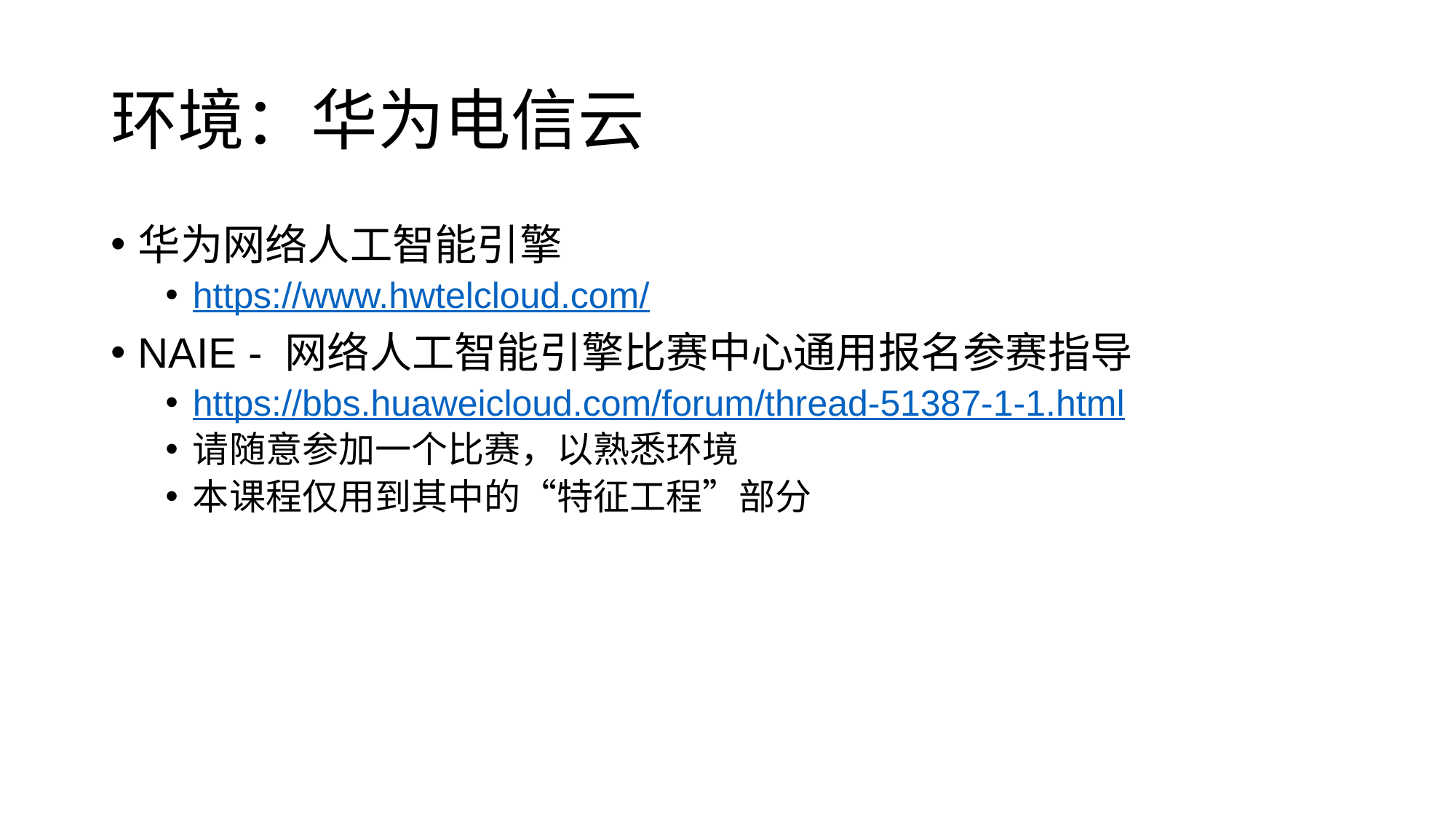

# 环境：华为电信云
华为网络人工智能引擎
https://www.hwtelcloud.com/
NAIE - 网络人工智能引擎比赛中心通用报名参赛指导
https://bbs.huaweicloud.com/forum/thread-51387-1-1.html
请随意参加一个比赛，以熟悉环境
本课程仅用到其中的“特征工程”部分